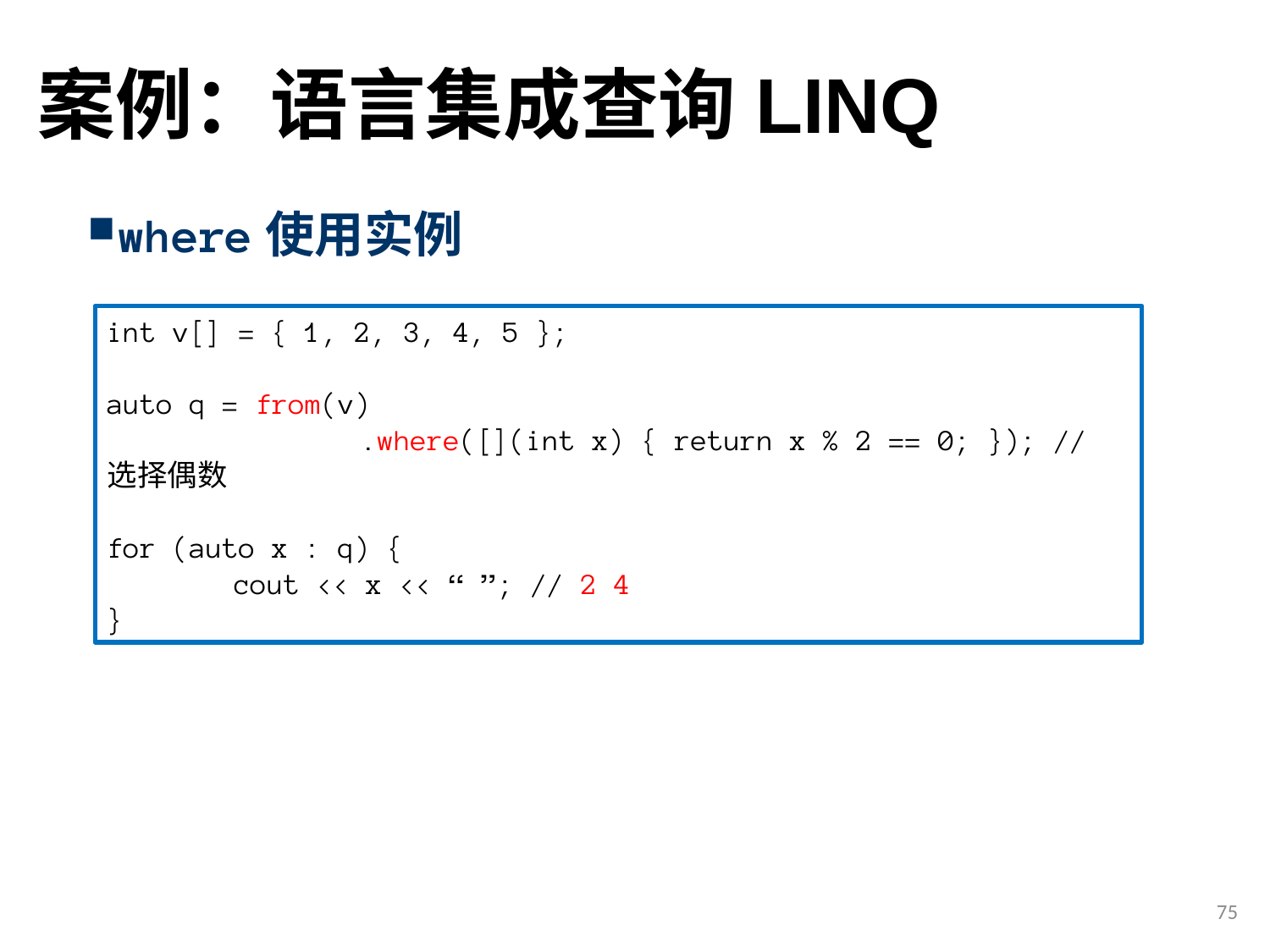

# 案例：语言集成查询LINQ
where使用实例
int v[] = { 1, 2, 3, 4, 5 };

auto q = from(v)
		.where([](int x) { return x % 2 == 0; }); // 选择偶数

for (auto x : q) {
	cout << x << “ ”; // 2 4
}
75